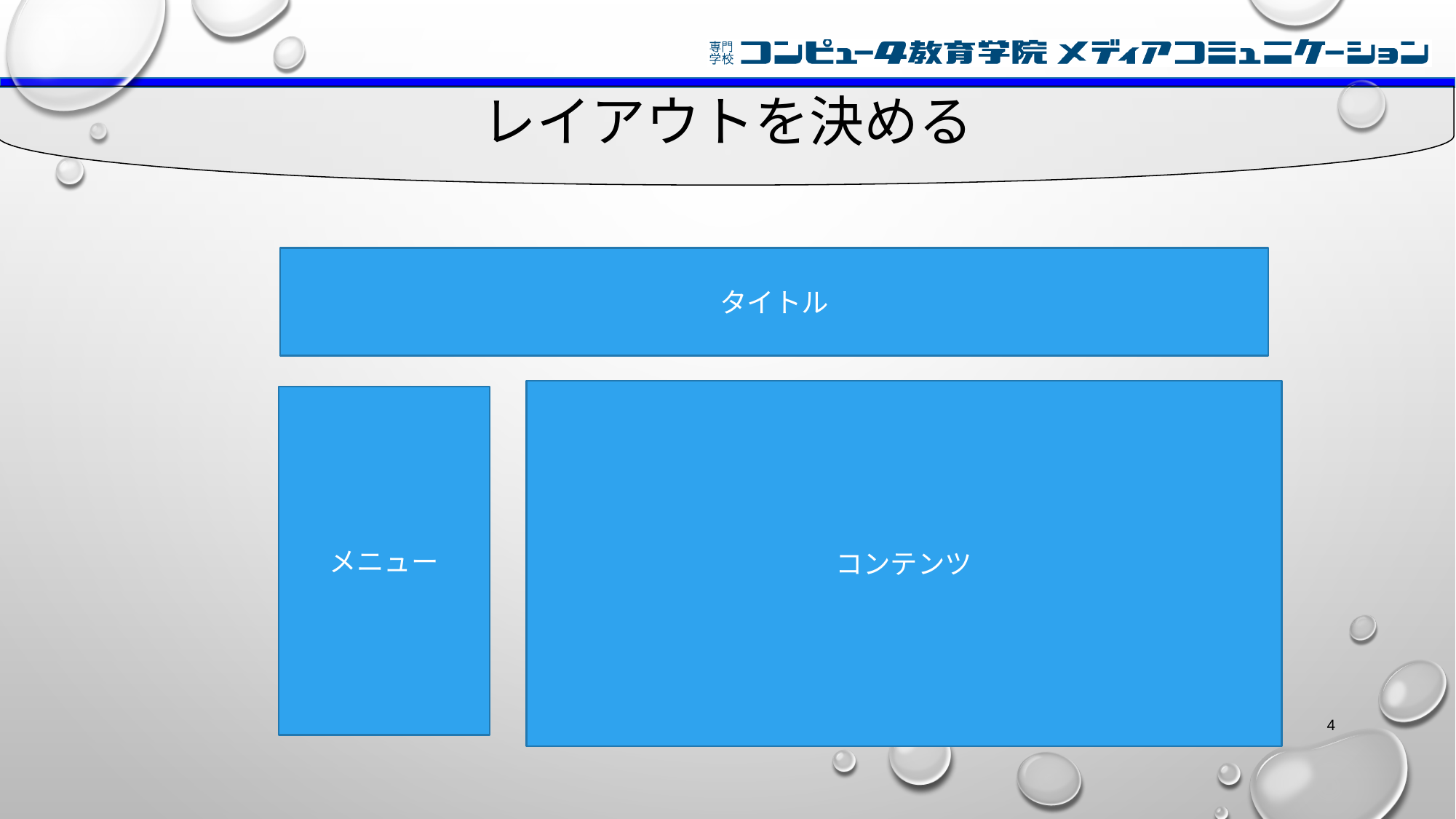

# レイアウトを決める
タイトル
コンテンツ
メニュー
2021/8/2
4